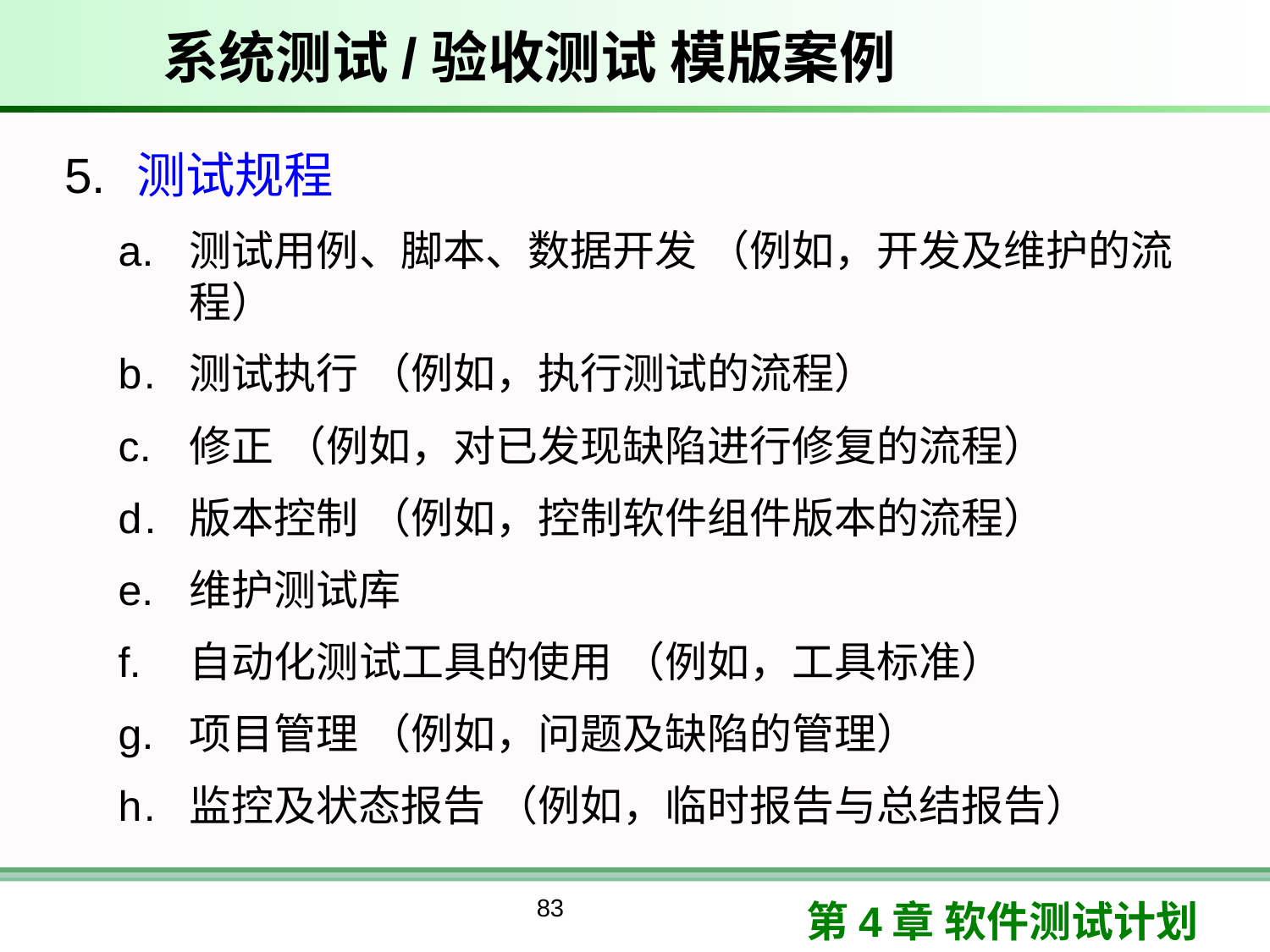

# 系统测试/验收测试 模版案例
测试规程
测试用例、脚本、数据开发 （例如，开发及维护的流程）
测试执行 （例如，执行测试的流程）
修正 （例如，对已发现缺陷进行修复的流程）
版本控制 （例如，控制软件组件版本的流程）
维护测试库
自动化测试工具的使用 （例如，工具标准）
项目管理 （例如，问题及缺陷的管理）
监控及状态报告 （例如，临时报告与总结报告）
83